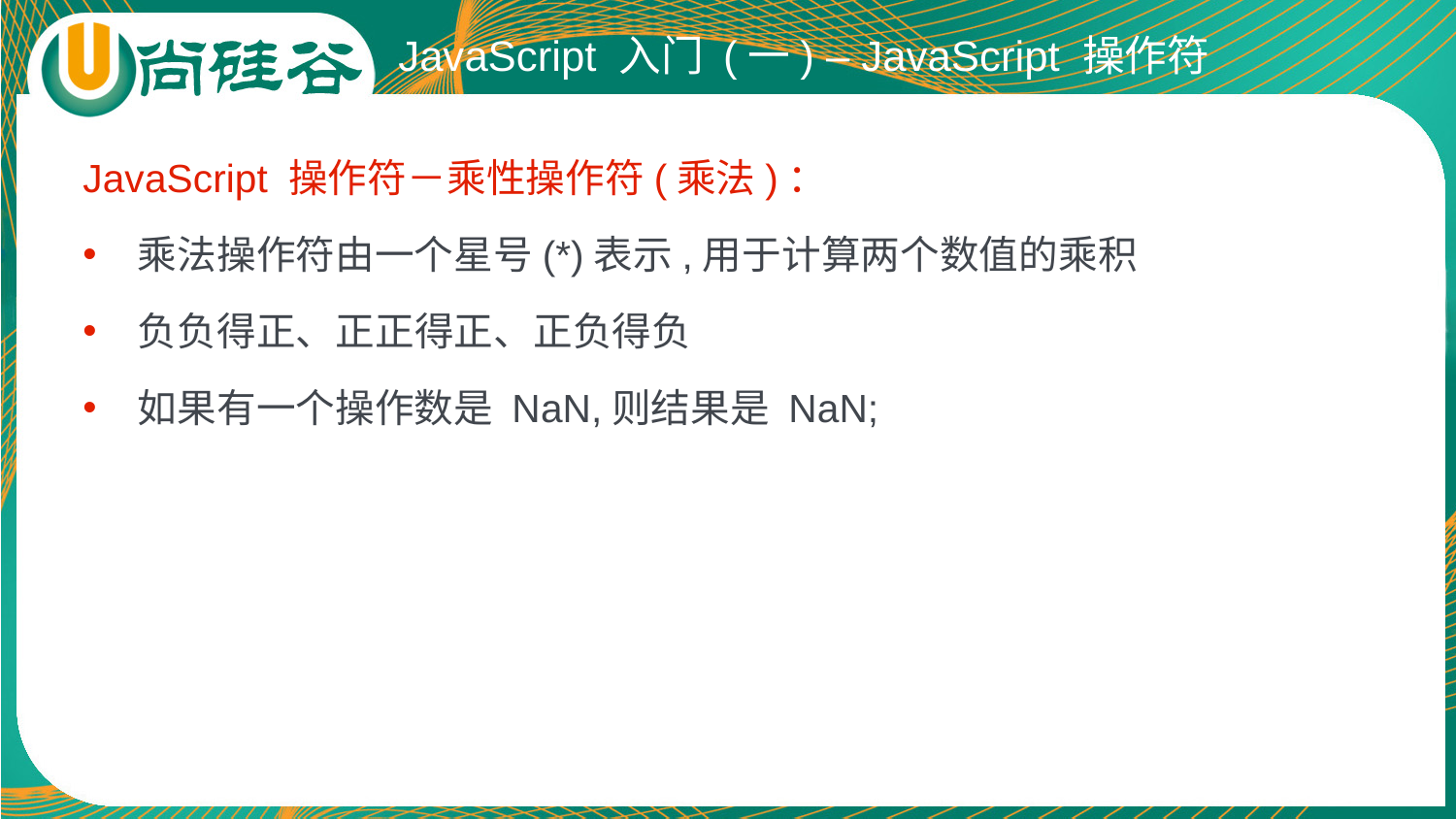

# JavaScript 入门 (一) – JavaScript 操作符
JavaScript 操作符－乘性操作符(乘法)：
乘法操作符由一个星号(*)表示,用于计算两个数值的乘积
负负得正、正正得正、正负得负
如果有一个操作数是 NaN,则结果是 NaN;